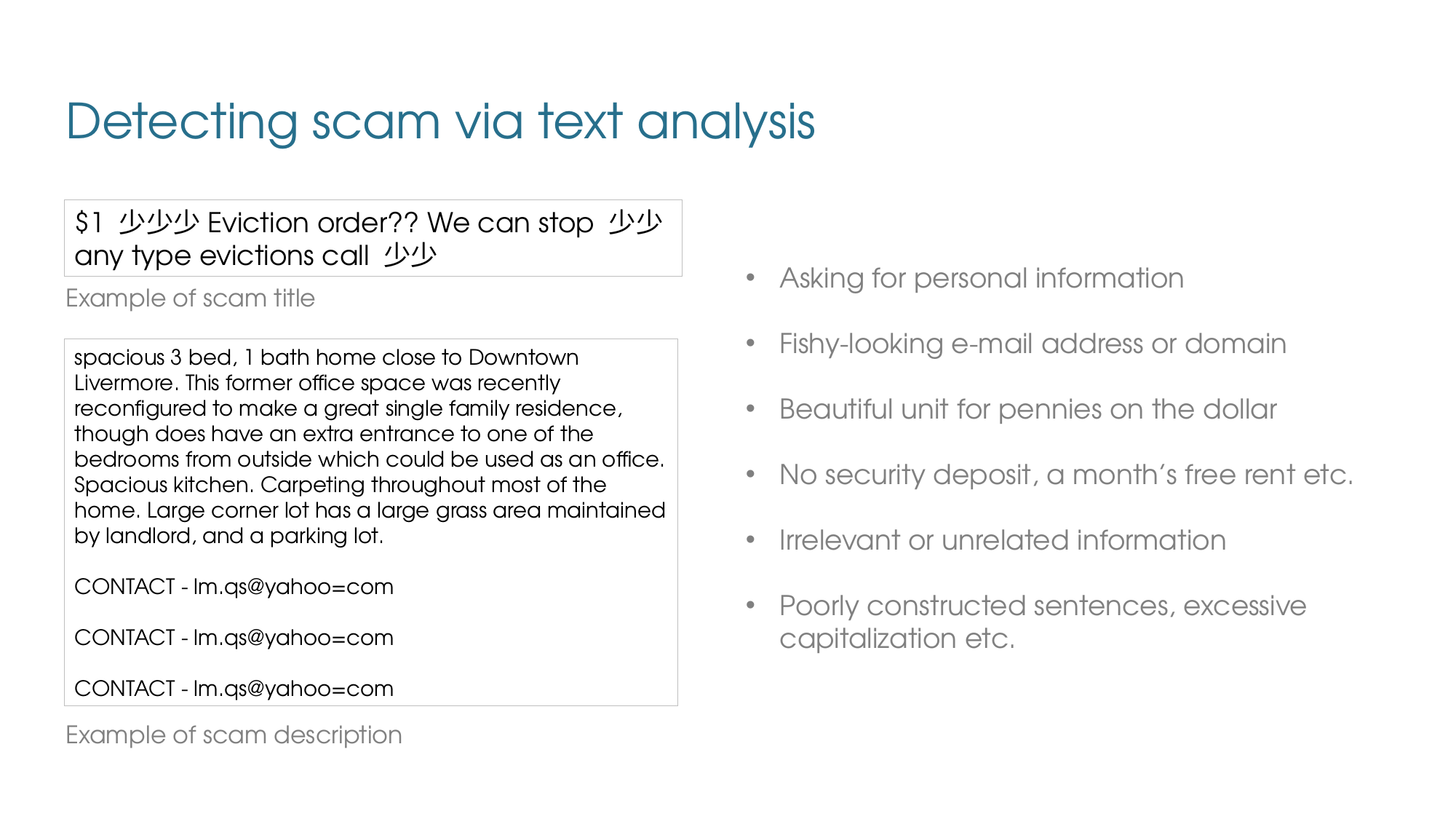

Detecting scam via text analysis
$1 少少少Eviction order?? We can stop 少少any type evictions call 少少
Asking for personal information

Fishy-looking e-mail address or domain

Beautiful unit for pennies on the dollar

No security deposit, a month’s free rent etc.

Irrelevant or unrelated information

Poorly constructed sentences, excessive capitalization etc.
Example of scam title
spacious 3 bed, 1 bath home close to Downtown Livermore. This former office space was recently reconfigured to make a great single family residence, though does have an extra entrance to one of the bedrooms from outside which could be used as an office. Spacious kitchen. Carpeting throughout most of the home. Large corner lot has a large grass area maintained by landlord, and a parking lot.

CONTACT - lm.qs@yahoo=com

CONTACT - lm.qs@yahoo=com

CONTACT - lm.qs@yahoo=com
Example of scam description